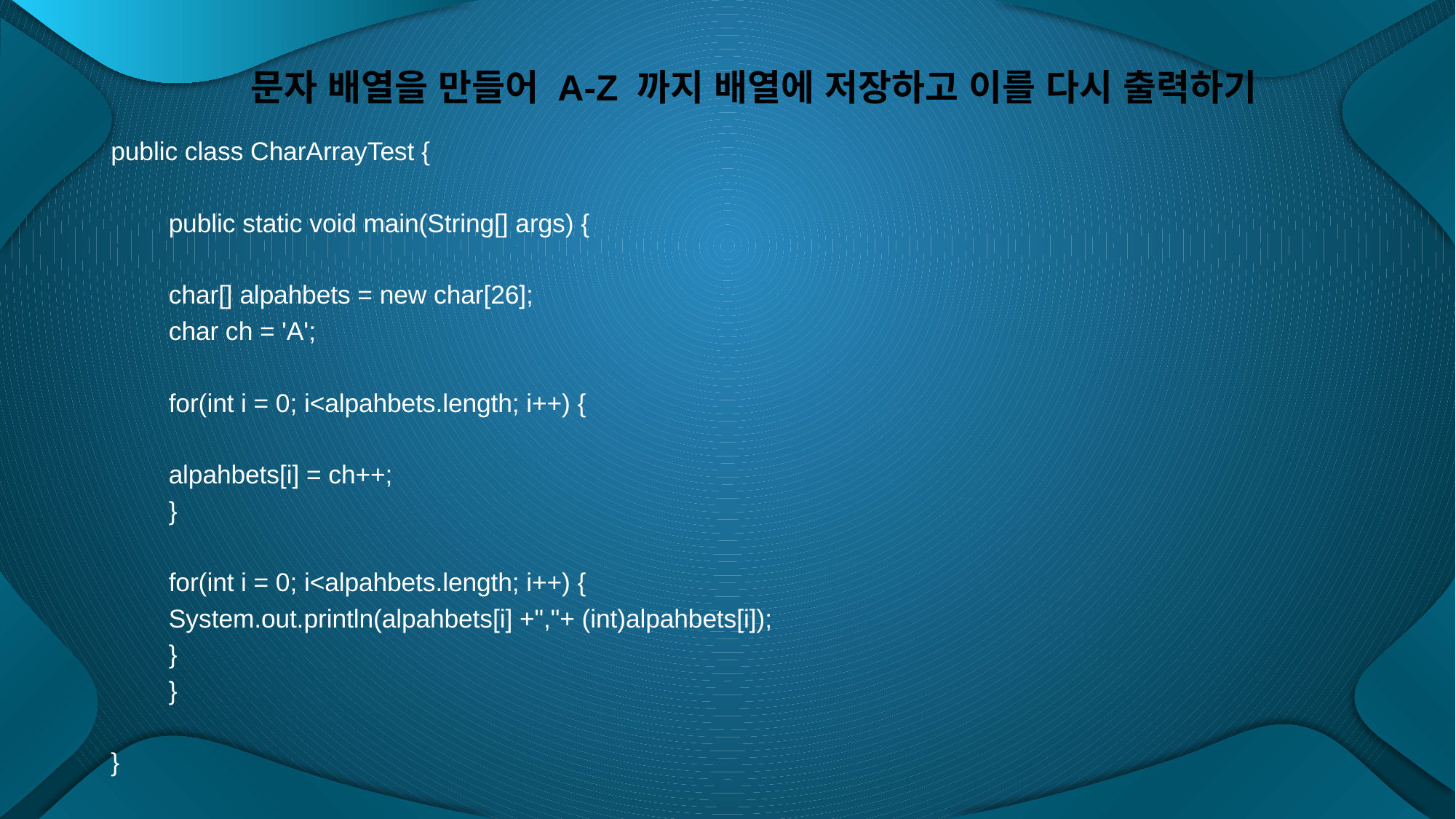

# 문자 배열을 만들어 A-Z 까지 배열에 저장하고 이를 다시 출력하기
public class CharArrayTest {

	public static void main(String[] args) {

		char[] alpahbets = new char[26];
		char ch = 'A';

		for(int i = 0; i<alpahbets.length; i++) {

			alpahbets[i] = ch++;
		}

		for(int i = 0; i<alpahbets.length; i++) {
			System.out.println(alpahbets[i] +","+ (int)alpahbets[i]);
		}
	}

}